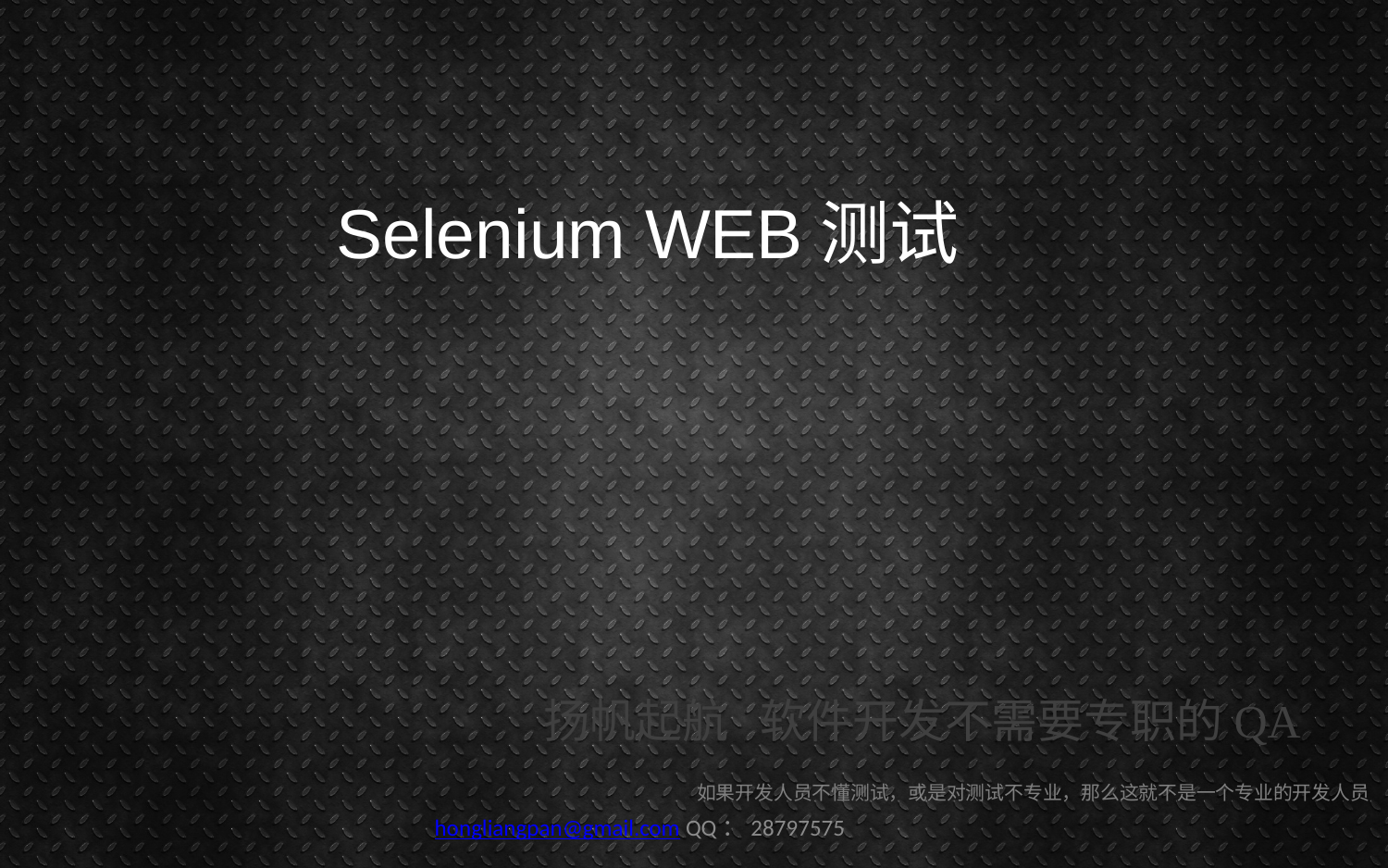

Selenium WEB测试
扬帆起航   软件开发不需要专职的QA
如果开发人员不懂测试，或是对测试不专业，那么这就不是一个专业的开发人员
hongliangpan@gmail.com QQ：28797575